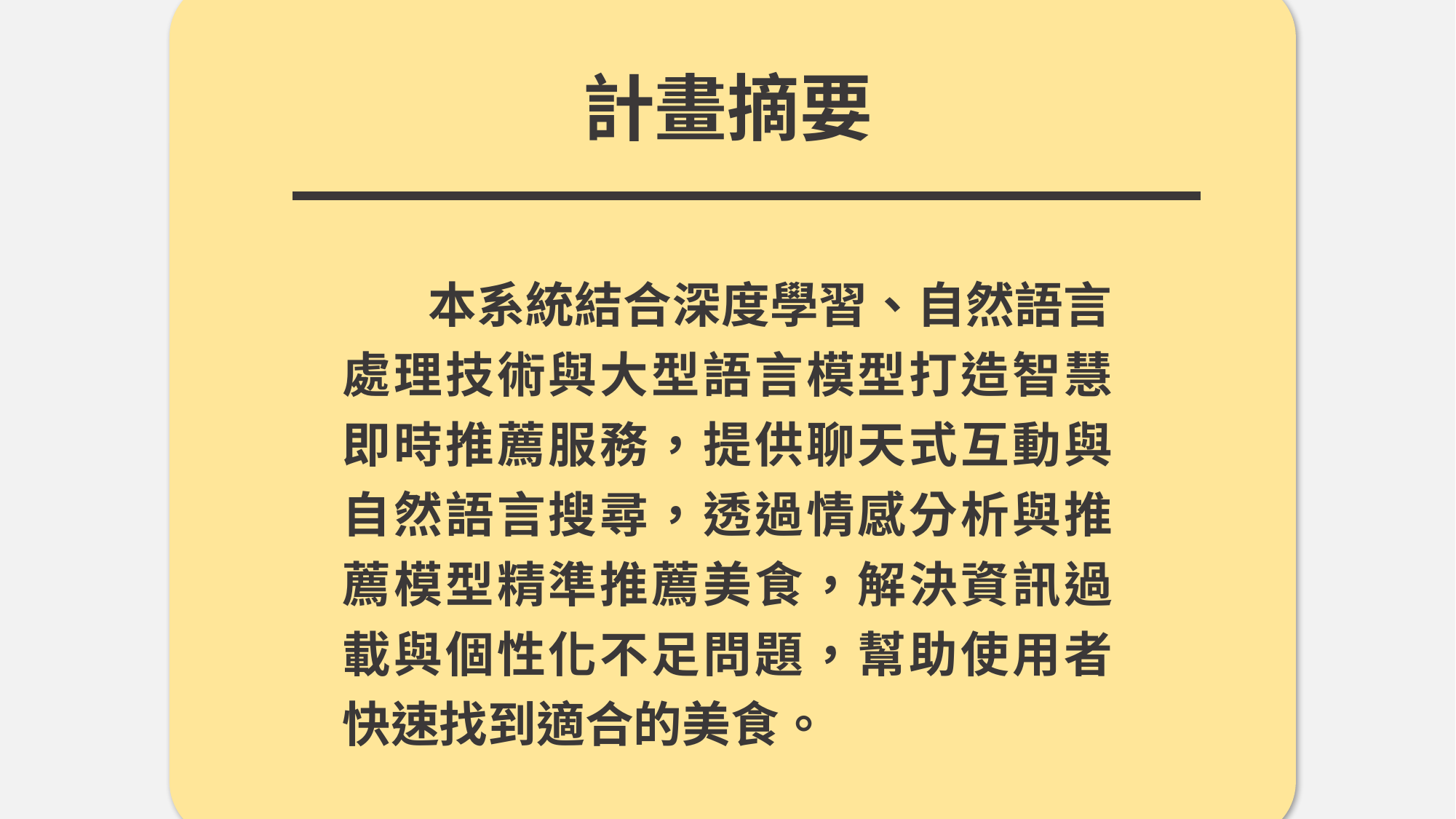

計畫摘要

　　本系統結合深度學習、自然語言處理技術與大型語言模型打造智慧即時推薦服務，提供聊天式互動與自然語言搜尋，透過情感分析與推薦模型精準推薦美食，解決資訊過載與個性化不足問題，幫助使用者快速找到適合的美食。